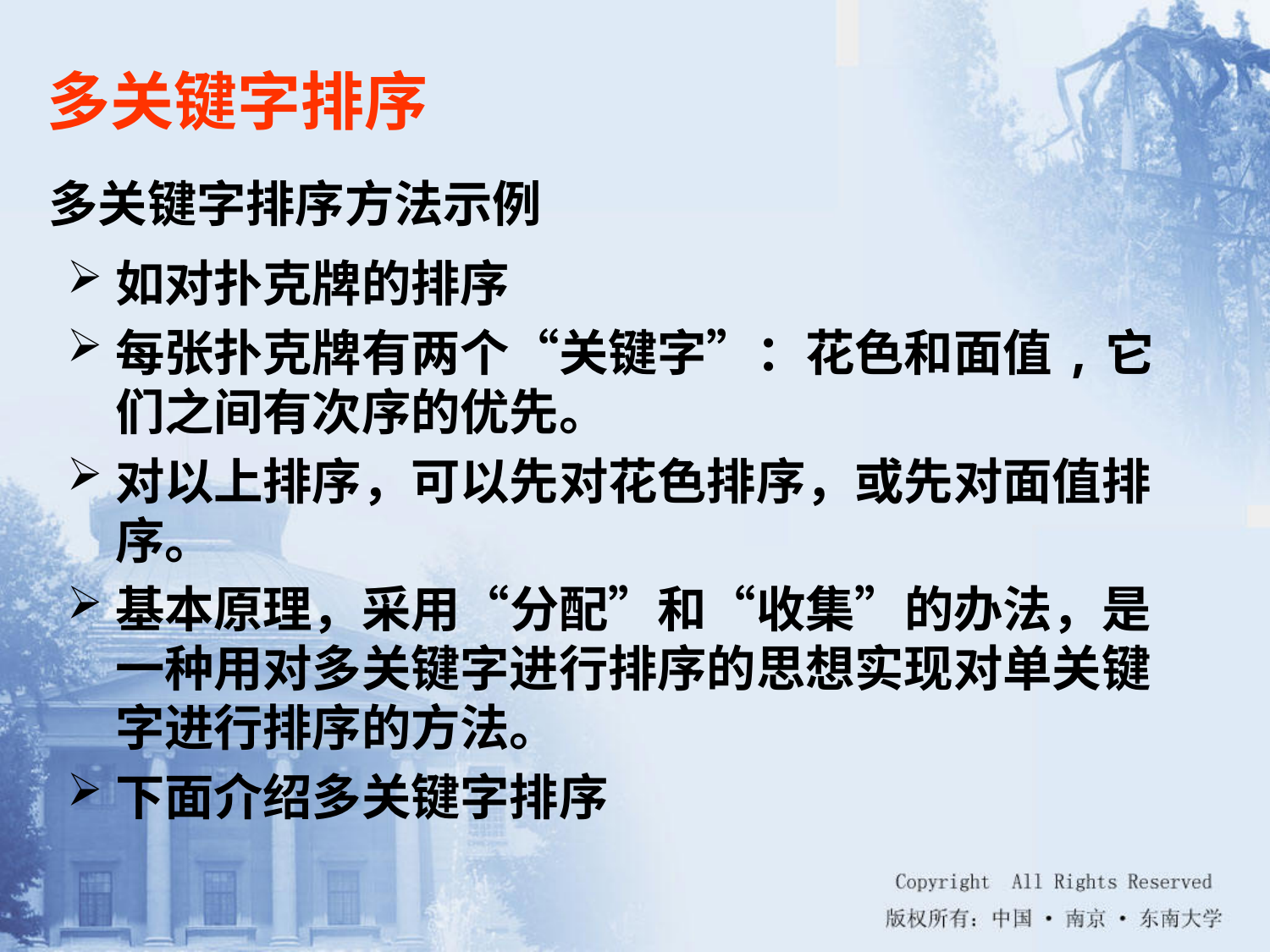

多关键字排序
多关键字排序方法示例
如对扑克牌的排序
每张扑克牌有两个“关键字”：花色和面值,它们之间有次序的优先。
对以上排序，可以先对花色排序，或先对面值排序。
基本原理，采用“分配”和“收集”的办法，是一种用对多关键字进行排序的思想实现对单关键字进行排序的方法。
下面介绍多关键字排序